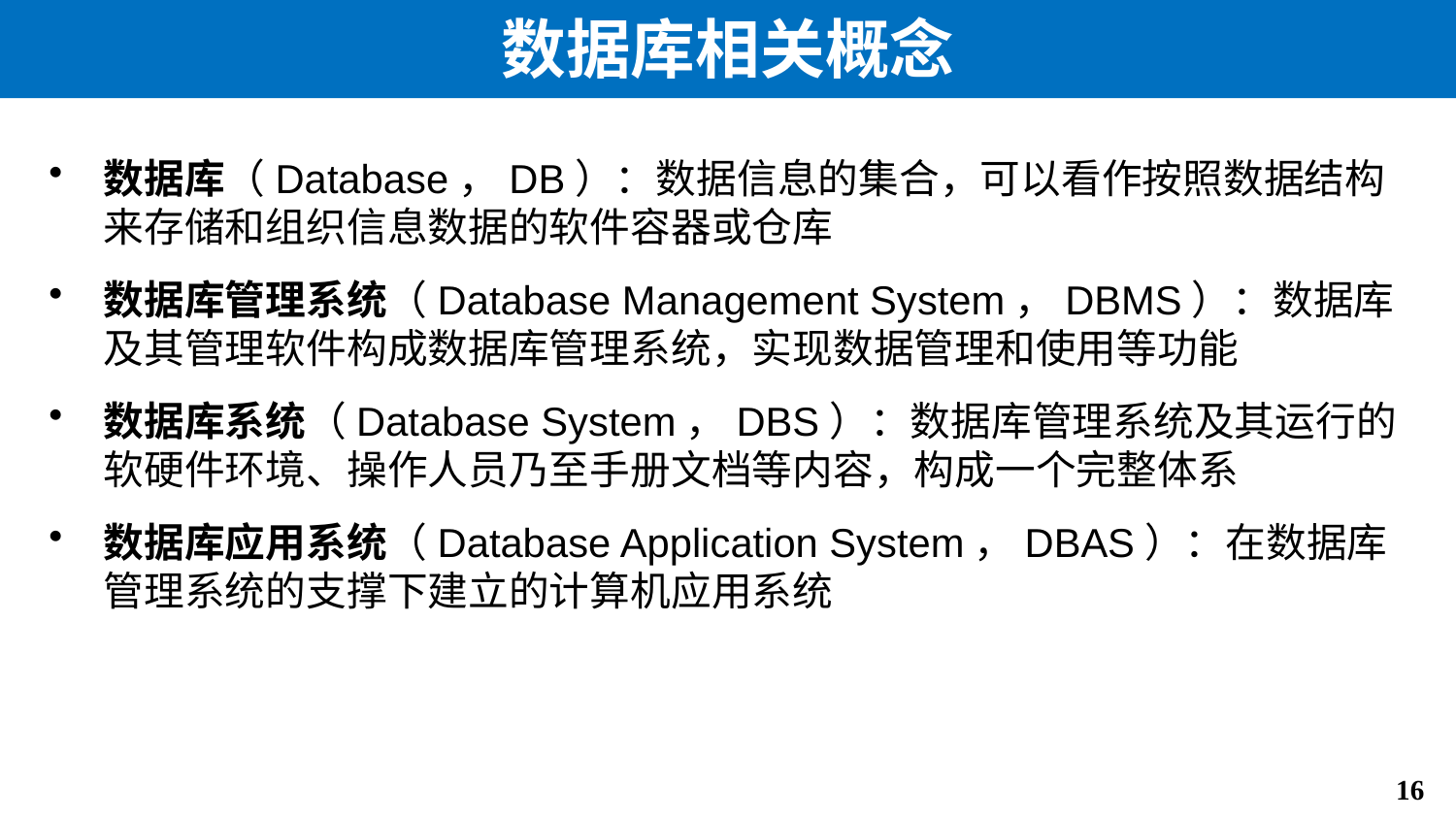

# 数据库相关概念
数据库（Database，DB）：数据信息的集合，可以看作按照数据结构来存储和组织信息数据的软件容器或仓库
数据库管理系统（Database Management System，DBMS）：数据库及其管理软件构成数据库管理系统，实现数据管理和使用等功能
数据库系统（Database System，DBS）：数据库管理系统及其运行的软硬件环境、操作人员乃至手册文档等内容，构成一个完整体系
数据库应用系统（Database Application System，DBAS）：在数据库管理系统的支撑下建立的计算机应用系统